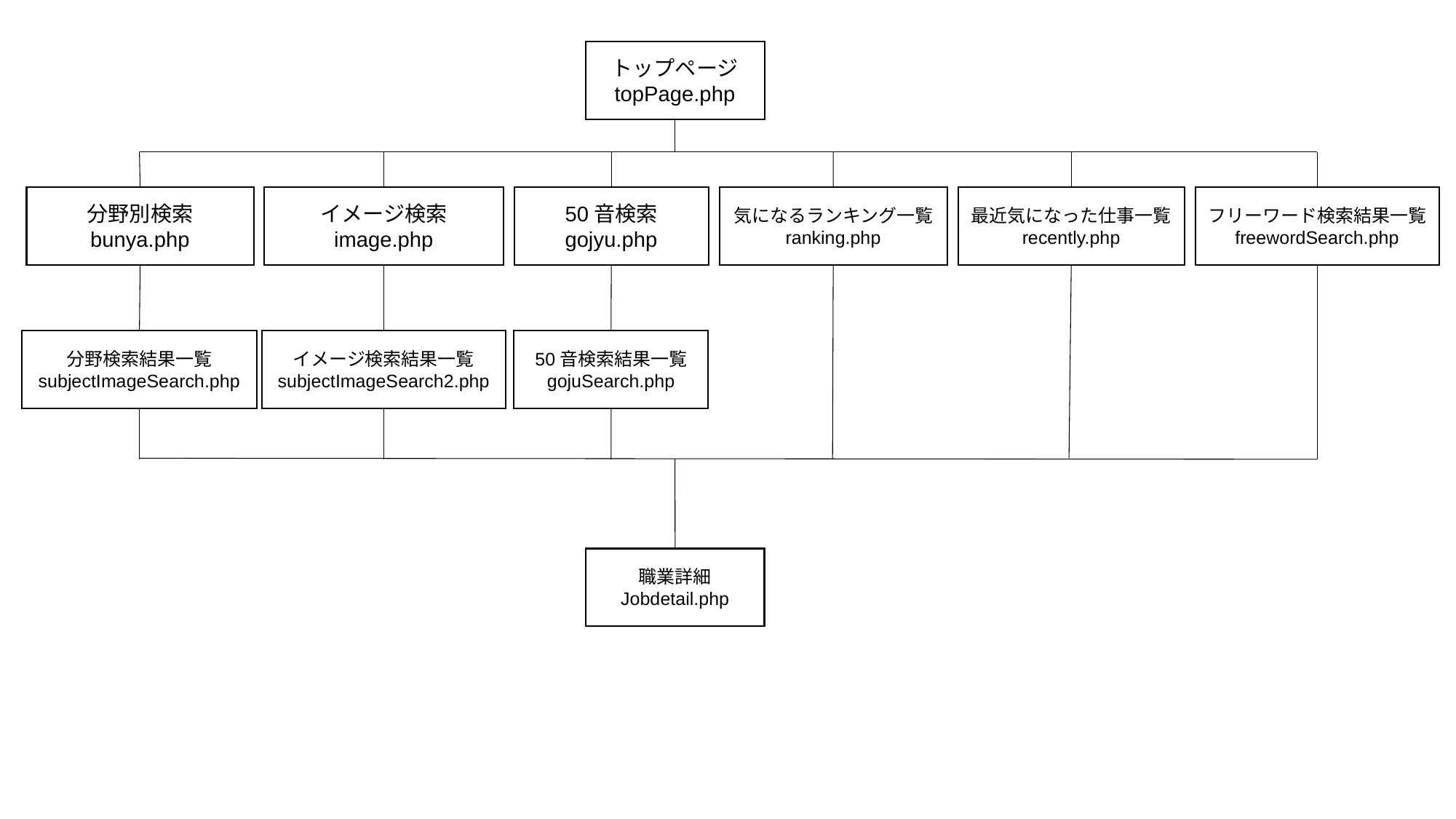

トップページ
topPage.php
分野別検索
bunya.php
イメージ検索
image.php
50音検索
gojyu.php
気になるランキング一覧
ranking.php
最近気になった仕事一覧
recently.php
フリーワード検索結果一覧
freewordSearch.php
分野検索結果一覧
subjectImageSearch.php
イメージ検索結果一覧
subjectImageSearch2.php
50音検索結果一覧
gojuSearch.php
職業詳細
Jobdetail.php